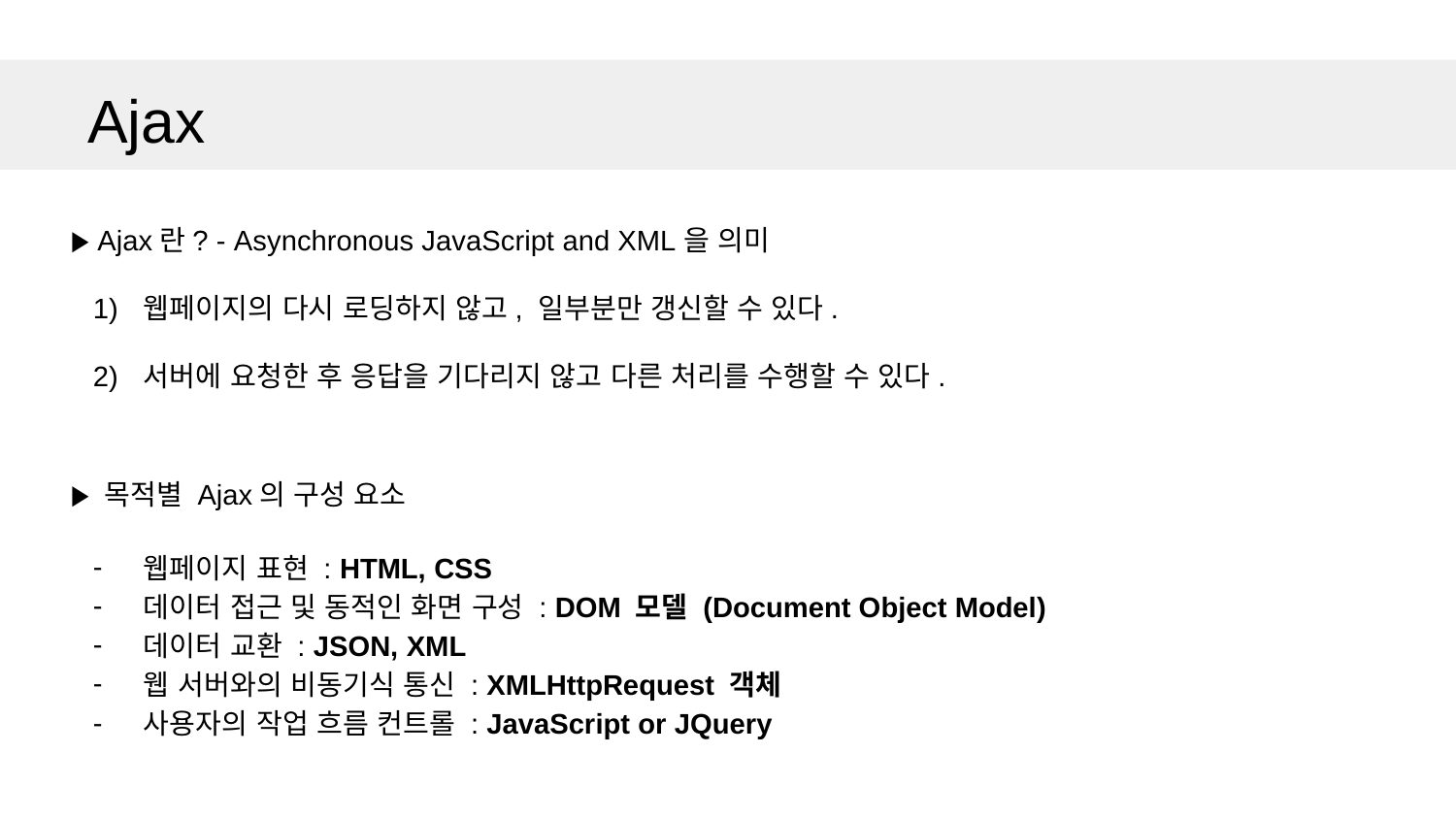

# Ajax
▶ Ajax란?	- Asynchronous JavaScript and XML을 의미

웹페이지의 다시 로딩하지 않고, 일부분만 갱신할 수 있다.

서버에 요청한 후 응답을 기다리지 않고 다른 처리를 수행할 수 있다.

▶ 목적별 Ajax의 구성 요소

웹페이지 표현 : HTML, CSS
데이터 접근 및 동적인 화면 구성 : DOM 모델 (Document Object Model)
데이터 교환 : JSON, XML
웹 서버와의 비동기식 통신 : XMLHttpRequest 객체
사용자의 작업 흐름 컨트롤 : JavaScript or JQuery